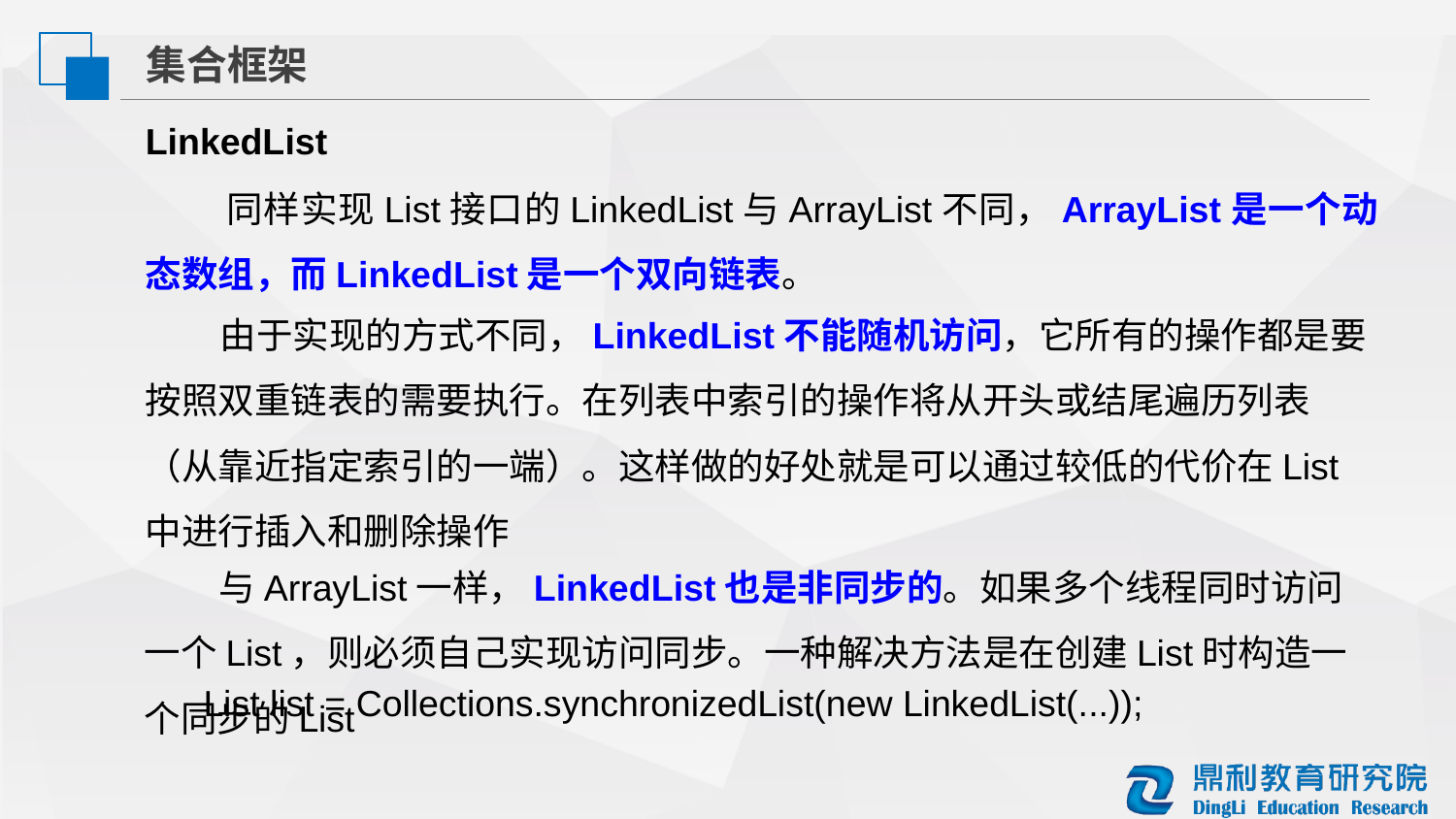

集合框架
LinkedList
        同样实现List接口的LinkedList与ArrayList不同，ArrayList是一个动态数组，而LinkedList是一个双向链表。
        由于实现的方式不同，LinkedList不能随机访问，它所有的操作都是要按照双重链表的需要执行。在列表中索引的操作将从开头或结尾遍历列表（从靠近指定索引的一端）。这样做的好处就是可以通过较低的代价在List中进行插入和删除操作
        与ArrayList一样，LinkedList也是非同步的。如果多个线程同时访问一个List，则必须自己实现访问同步。一种解决方法是在创建List时构造一个同步的List
List list = Collections.synchronizedList(new LinkedList(...));